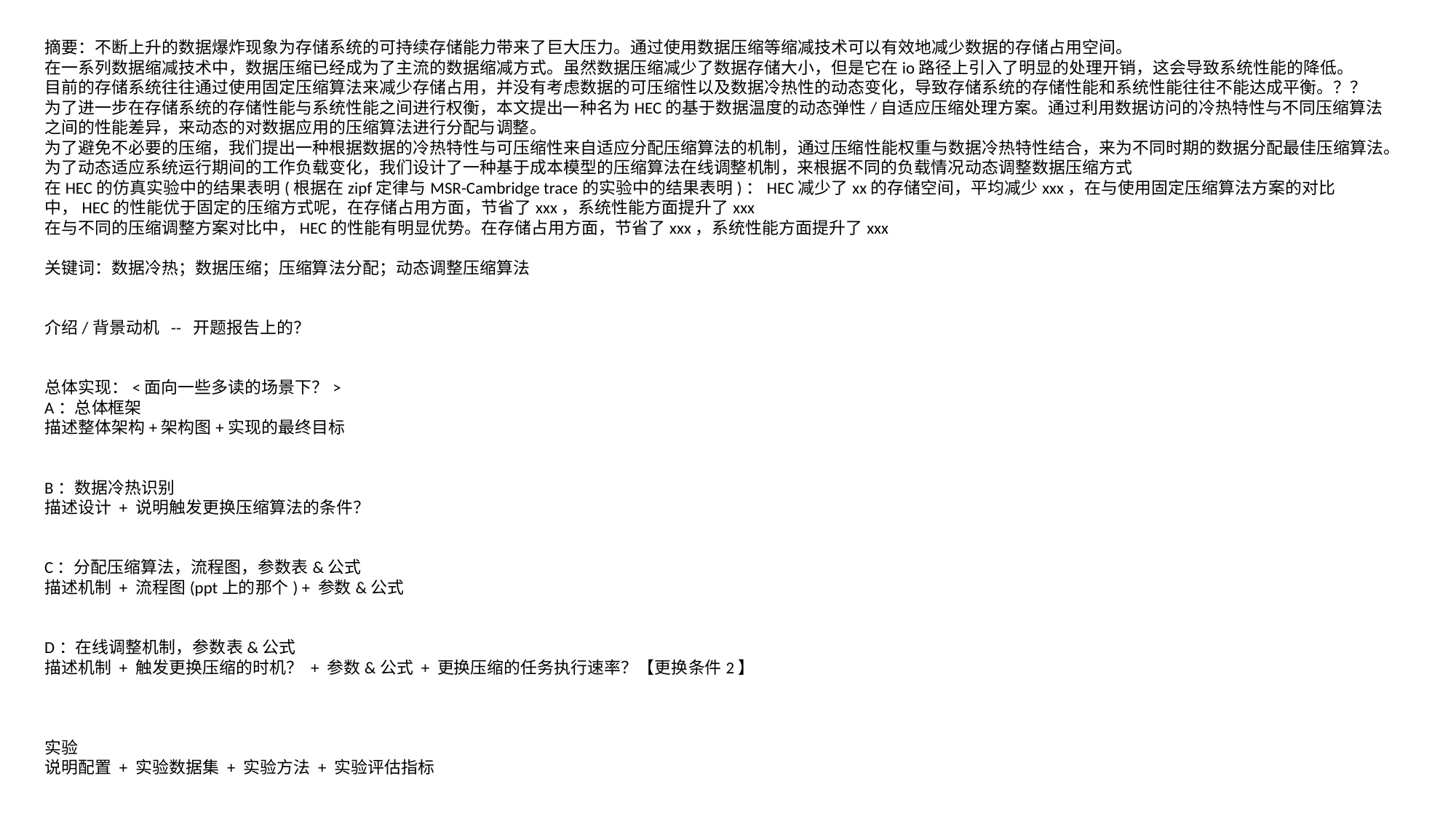

摘要：不断上升的数据爆炸现象为存储系统的可持续存储能力带来了巨大压力。通过使用数据压缩等缩减技术可以有效地减少数据的存储占用空间。
在一系列数据缩减技术中，数据压缩已经成为了主流的数据缩减方式。虽然数据压缩减少了数据存储大小，但是它在io路径上引入了明显的处理开销，这会导致系统性能的降低。
目前的存储系统往往通过使用固定压缩算法来减少存储占用，并没有考虑数据的可压缩性以及数据冷热性的动态变化，导致存储系统的存储性能和系统性能往往不能达成平衡。？？
为了进一步在存储系统的存储性能与系统性能之间进行权衡，本文提出一种名为HEC的基于数据温度的动态弹性/自适应压缩处理方案。通过利用数据访问的冷热特性与不同压缩算法之间的性能差异，来动态的对数据应用的压缩算法进行分配与调整。
为了避免不必要的压缩，我们提出一种根据数据的冷热特性与可压缩性来自适应分配压缩算法的机制，通过压缩性能权重与数据冷热特性结合，来为不同时期的数据分配最佳压缩算法。
为了动态适应系统运行期间的工作负载变化，我们设计了一种基于成本模型的压缩算法在线调整机制，来根据不同的负载情况动态调整数据压缩方式
在HEC的仿真实验中的结果表明(根据在zipf定律与MSR-Cambridge trace的实验中的结果表明)：HEC减少了xx的存储空间，平均减少xxx，在与使用固定压缩算法方案的对比中，HEC的性能优于固定的压缩方式呢，在存储占用方面，节省了xxx，系统性能方面提升了xxx
在与不同的压缩调整方案对比中，HEC的性能有明显优势。在存储占用方面，节省了xxx，系统性能方面提升了xxx

关键词：数据冷热；数据压缩；压缩算法分配；动态调整压缩算法

介绍/背景动机  --  开题报告上的？

总体实现：<面向一些多读的场景下？>
A：总体框架
描述整体架构+架构图+实现的最终目标

B：数据冷热识别
描述设计 + 说明触发更换压缩算法的条件？

C：分配压缩算法，流程图，参数表&公式
描述机制 + 流程图(ppt上的那个) + 参数&公式

D：在线调整机制，参数表&公式
描述机制 + 触发更换压缩的时机？ + 参数&公式 + 更换压缩的任务执行速率？【更换条件2】

实验
说明配置 + 实验数据集 + 实验方法 + 实验评估指标